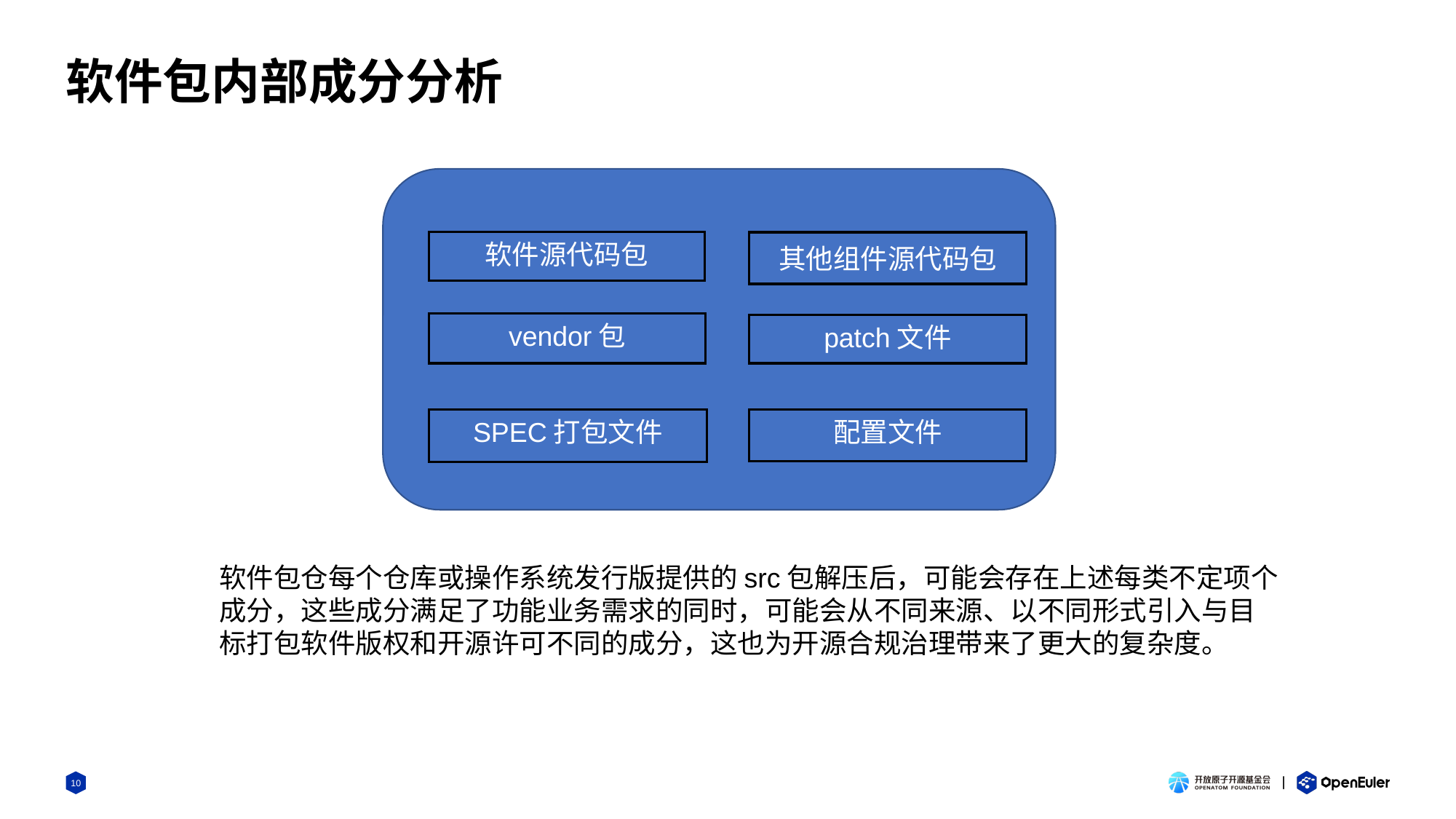

软件包内部成分分析

软件源代码包

其他组件源代码包

vendor包
patch文件
SPEC打包文件
配置文件
软件包仓每个仓库或操作系统发行版提供的src包解压后，可能会存在上述每类不定项个成分，这些成分满足了功能业务需求的同时，可能会从不同来源、以不同形式引入与目标打包软件版权和开源许可不同的成分，这也为开源合规治理带来了更大的复杂度。